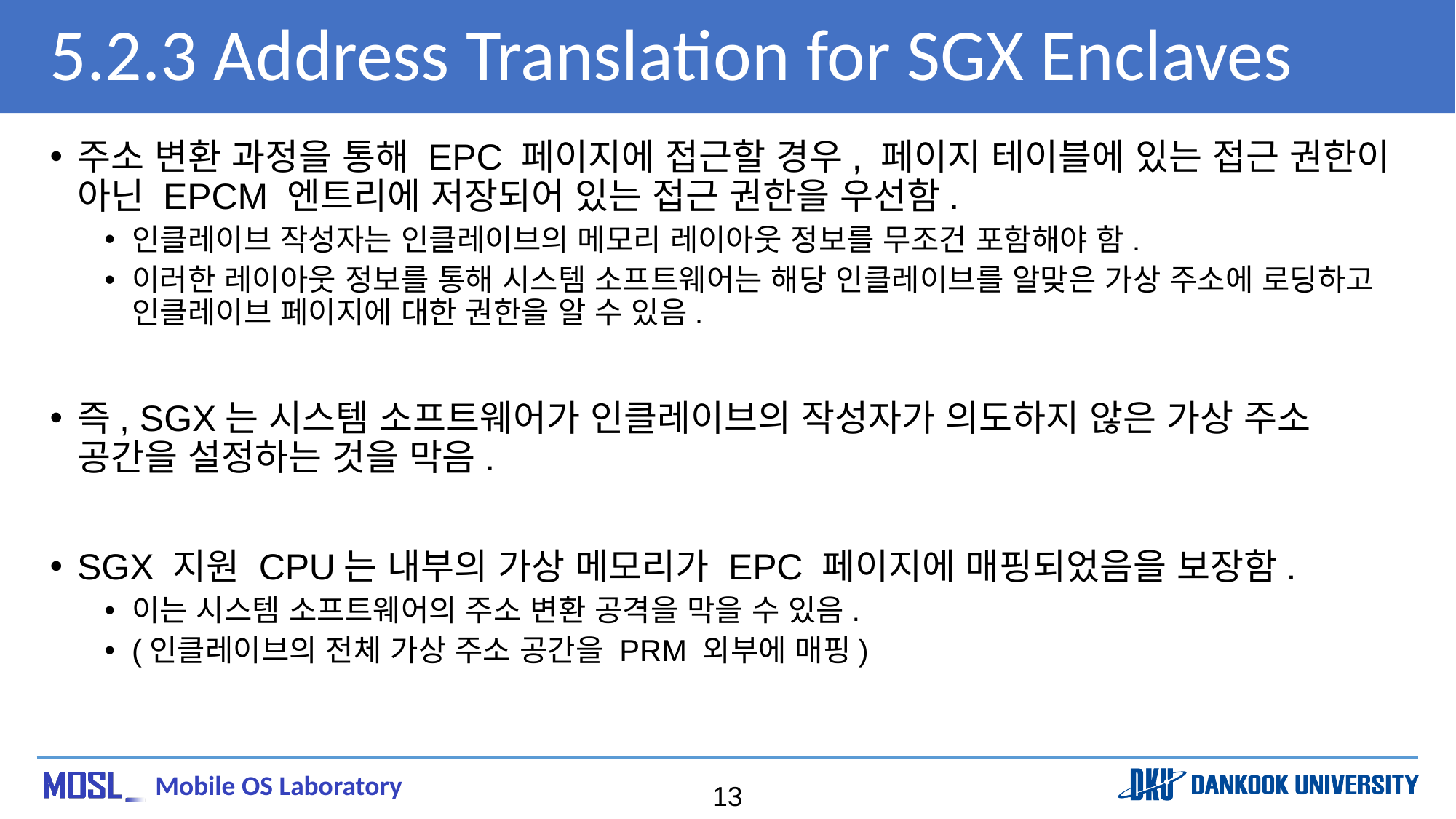

# 5.2.3 Address Translation for SGX Enclaves
주소 변환 과정을 통해 EPC 페이지에 접근할 경우, 페이지 테이블에 있는 접근 권한이 아닌 EPCM 엔트리에 저장되어 있는 접근 권한을 우선함.
인클레이브 작성자는 인클레이브의 메모리 레이아웃 정보를 무조건 포함해야 함.
이러한 레이아웃 정보를 통해 시스템 소프트웨어는 해당 인클레이브를 알맞은 가상 주소에 로딩하고 인클레이브 페이지에 대한 권한을 알 수 있음.

즉, SGX는 시스템 소프트웨어가 인클레이브의 작성자가 의도하지 않은 가상 주소 공간을 설정하는 것을 막음.

SGX 지원 CPU는 내부의 가상 메모리가 EPC 페이지에 매핑되었음을 보장함.
이는 시스템 소프트웨어의 주소 변환 공격을 막을 수 있음.
(인클레이브의 전체 가상 주소 공간을 PRM 외부에 매핑)

13